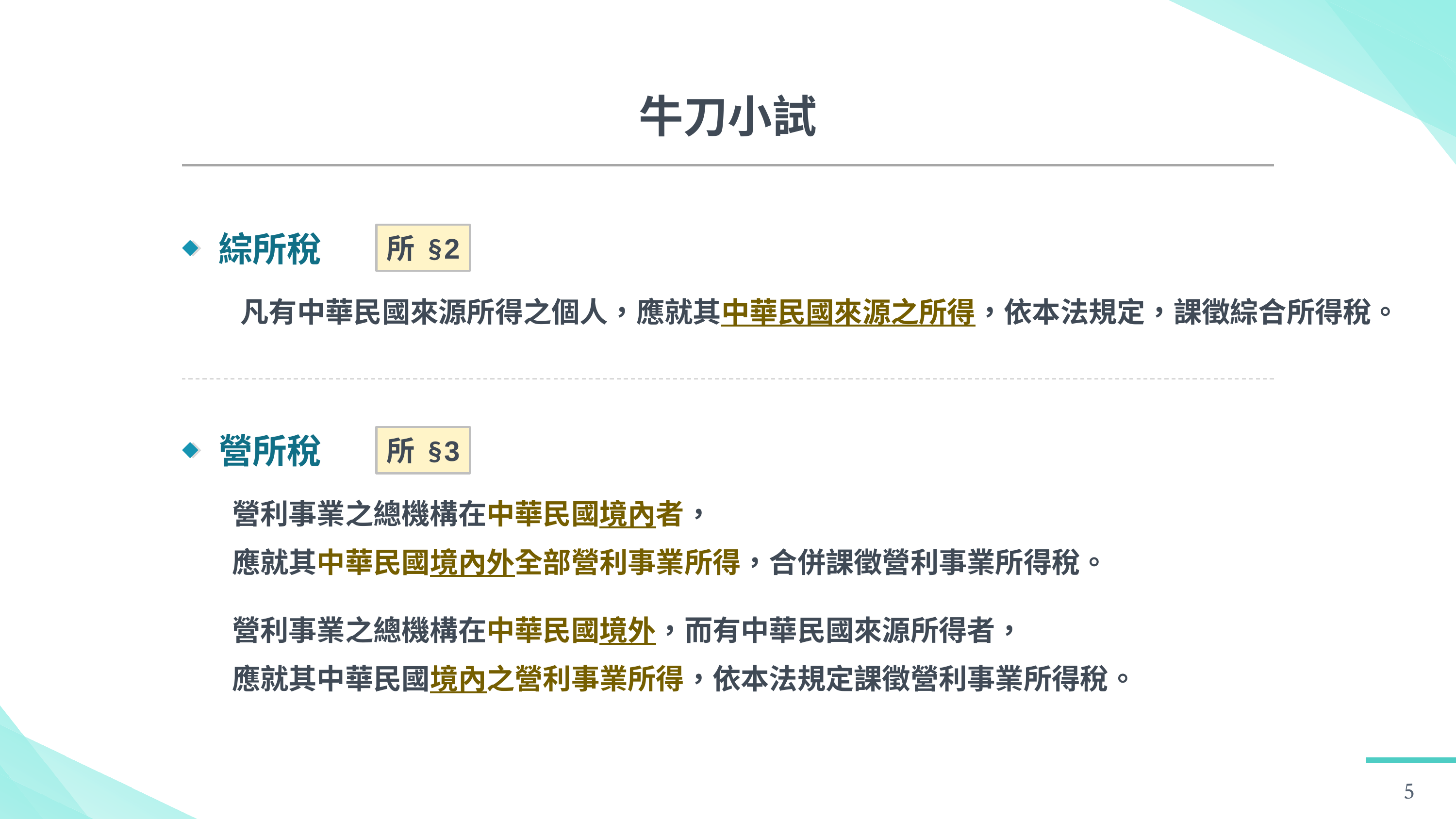

牛刀小試

綜所稅

凡有中華民國來源所得之個人，應就其中華民國來源之所得，依本法規定，課徵綜合所得稅。

所 § 2
營所稅

營利事業之總機構在中華民國境內者，

應就其中華民國境內外全部營利事業所得，合併課徵營利事業所得稅。

營利事業之總機構在中華民國境外，而有中華民國來源所得者，

應就其中華民國境內之營利事業所得，依本法規定課徵營利事業所得稅。

所 § 3

5